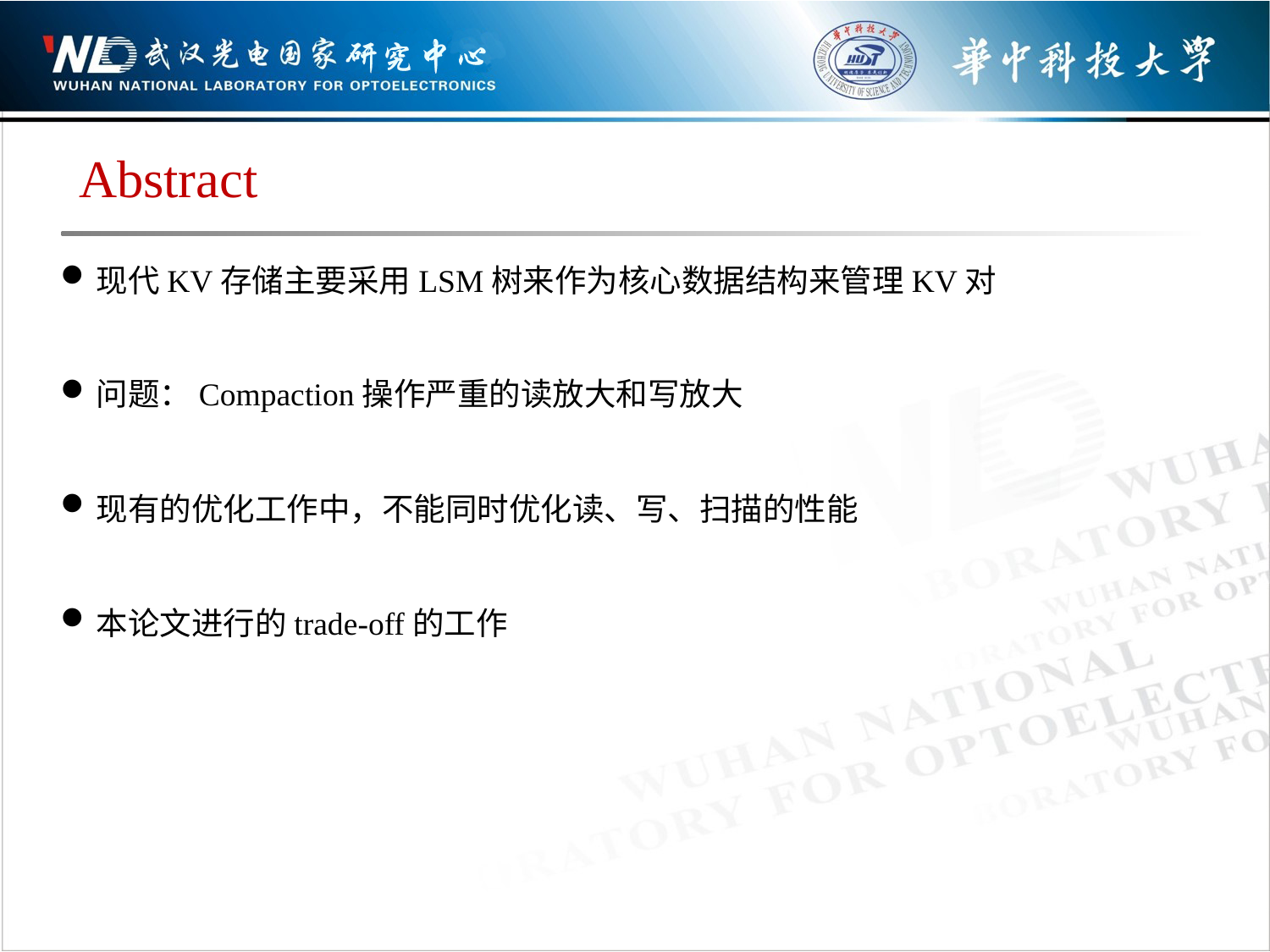

Abstract
现代KV存储主要采用LSM树来作为核心数据结构来管理KV对

问题：Compaction操作严重的读放大和写放大

现有的优化工作中，不能同时优化读、写、扫描的性能

本论文进行的trade-off的工作

2